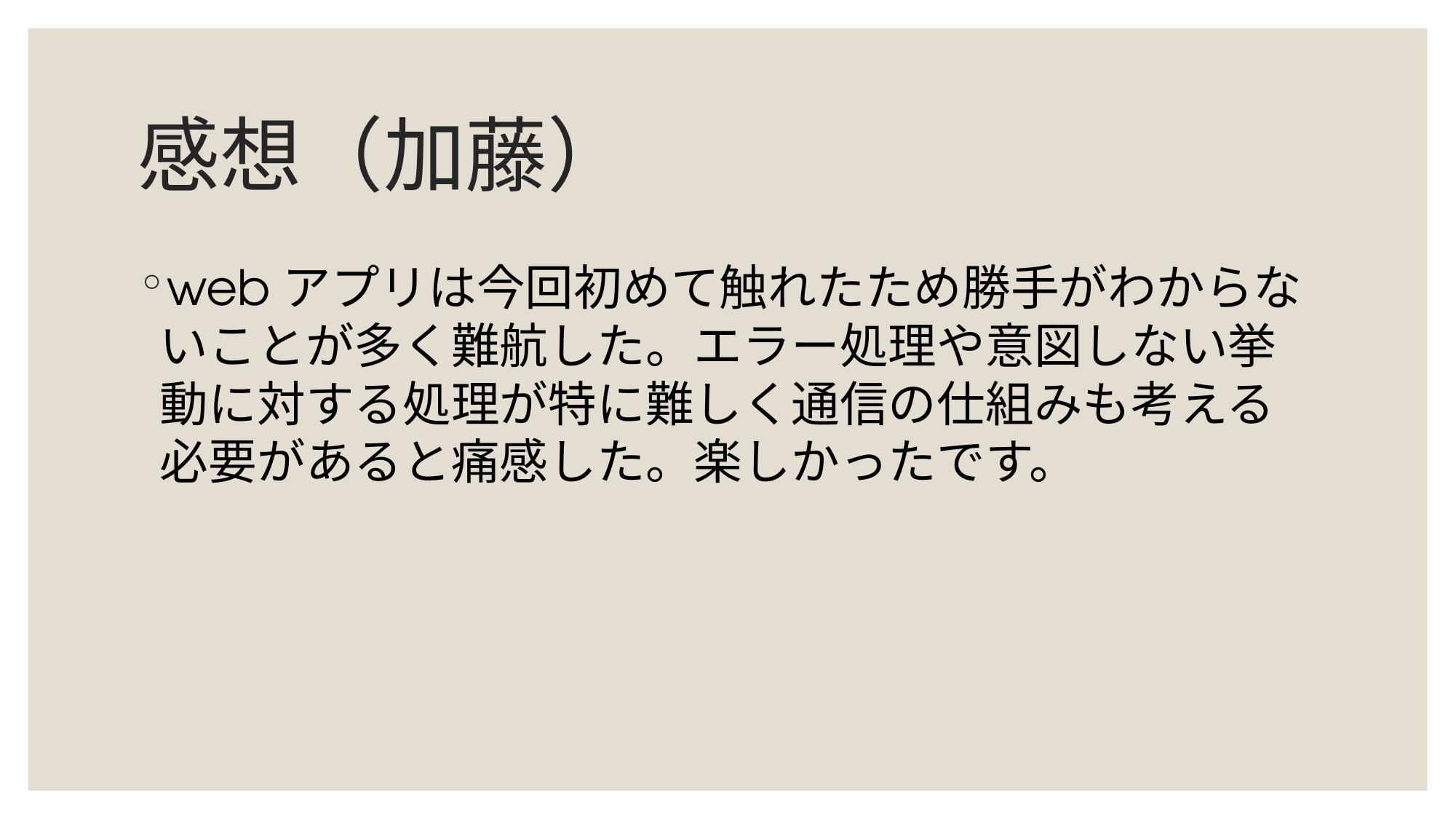

# 感想（加藤）
webアプリは今回初めて触れたため勝手がわからないことが多く難航した。エラー処理や意図しない挙動に対する処理が特に難しく通信の仕組みも考える必要があると痛感した。楽しかったです。